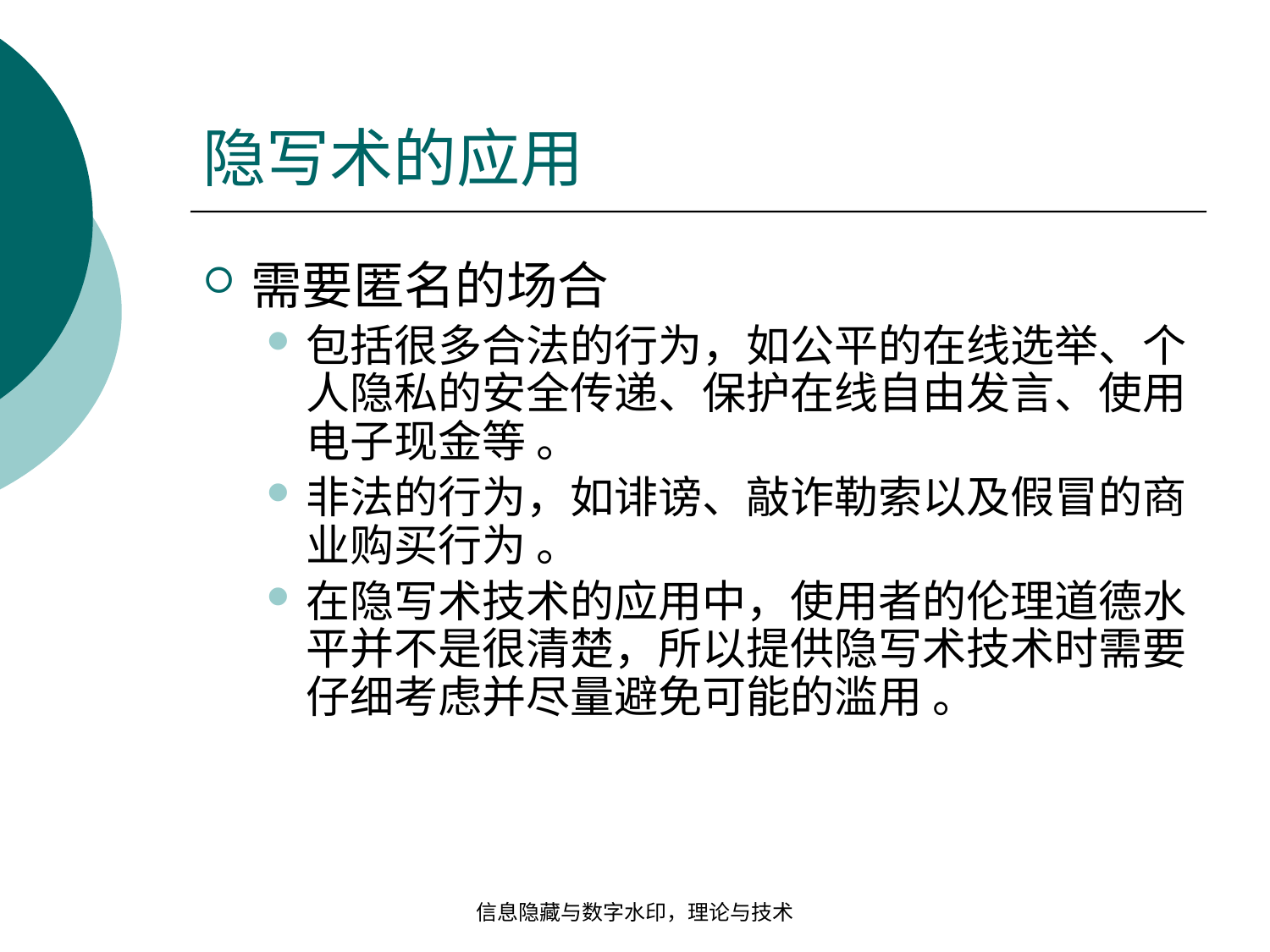

# 隐写术的应用
需要匿名的场合
包括很多合法的行为，如公平的在线选举、个人隐私的安全传递、保护在线自由发言、使用电子现金等 。
非法的行为，如诽谤、敲诈勒索以及假冒的商业购买行为 。
在隐写术技术的应用中，使用者的伦理道德水平并不是很清楚，所以提供隐写术技术时需要仔细考虑并尽量避免可能的滥用 。

信息隐藏与数字水印，理论与技术
28